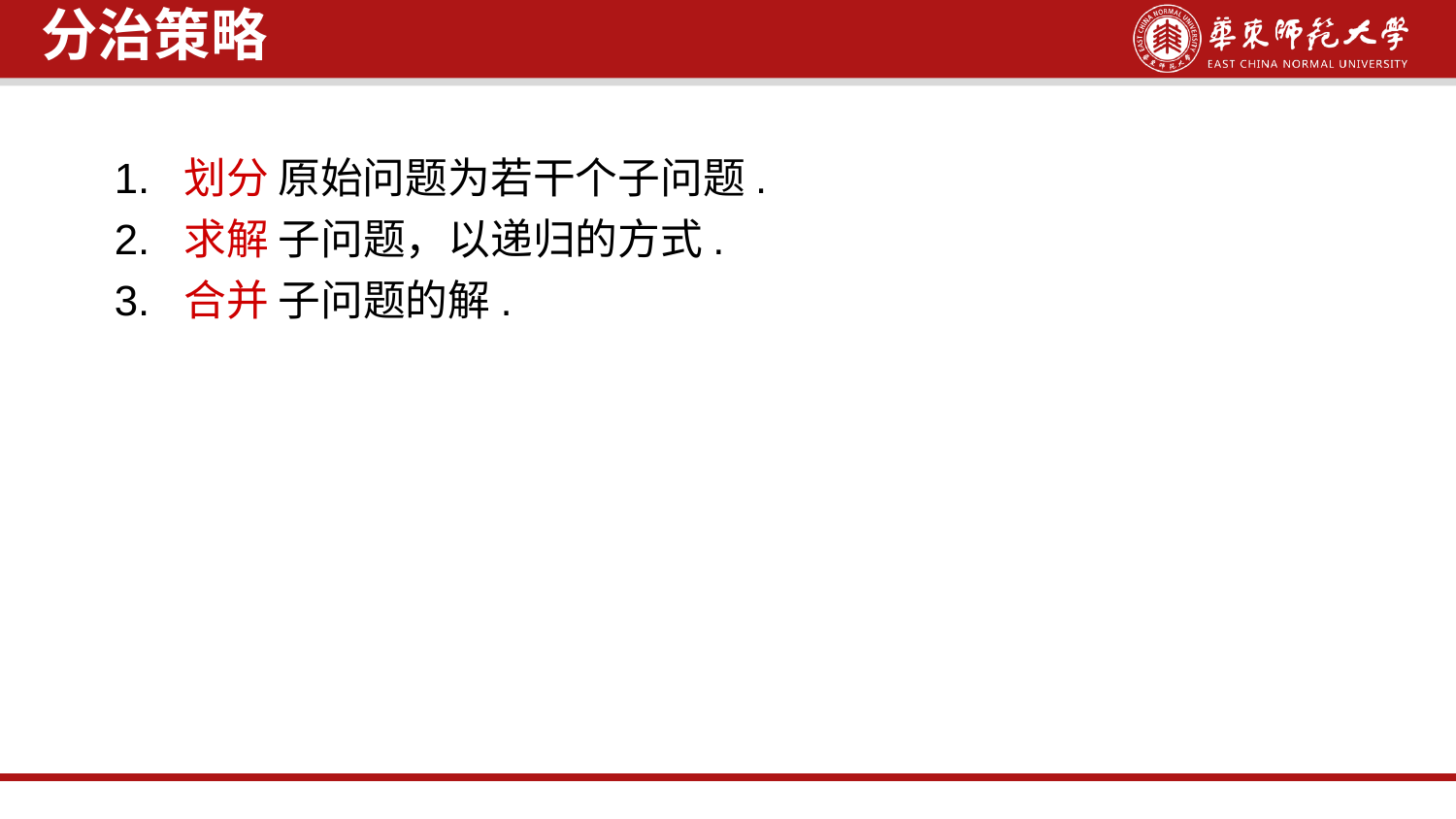

分治策略
1.  划分 原始问题为若干个子问题.
2.  求解 子问题，以递归的方式.
3.  合并 子问题的解.